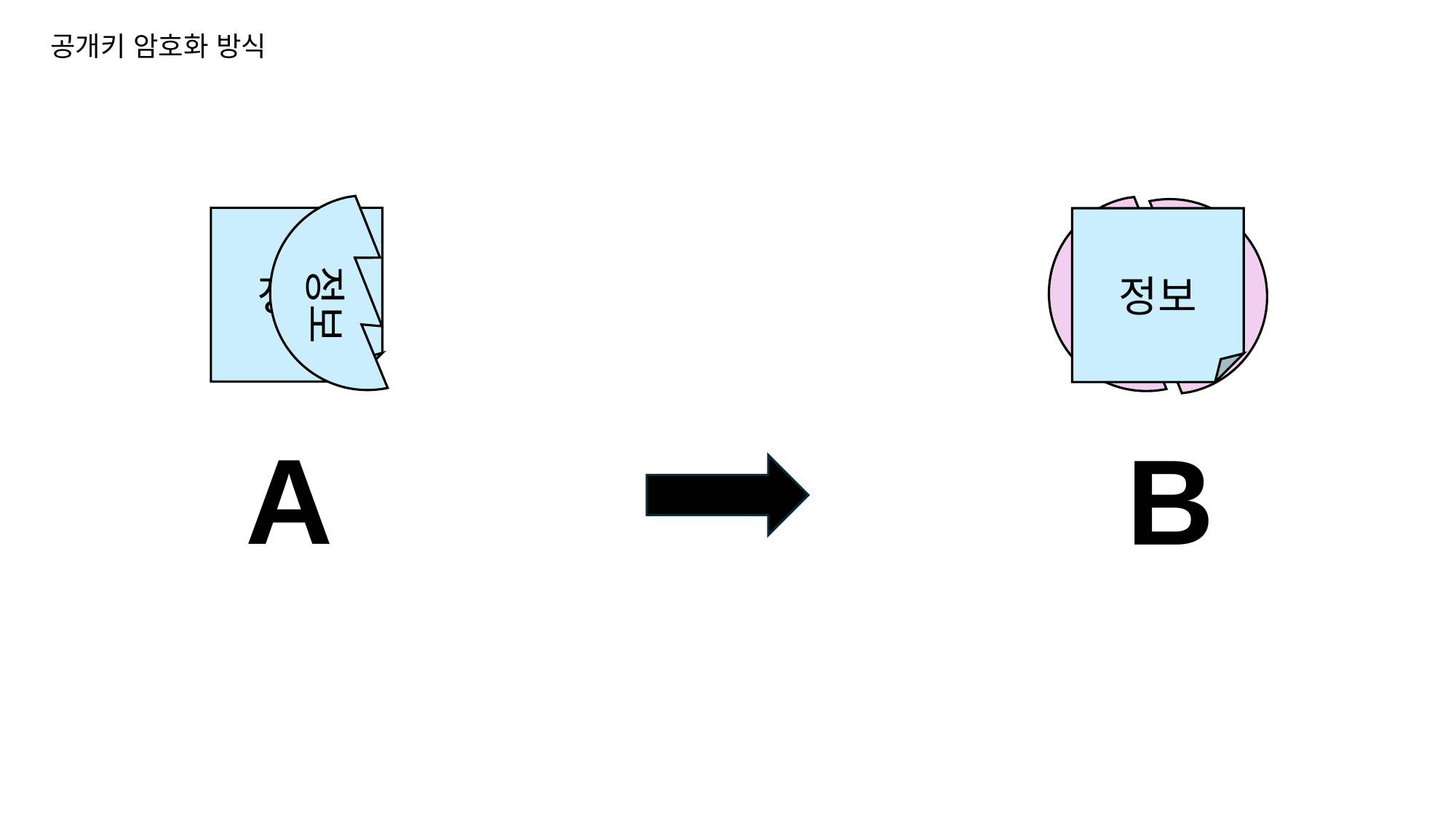

공개키 암호화 방식

정보

정보

정보

공개키

개인키
A
B